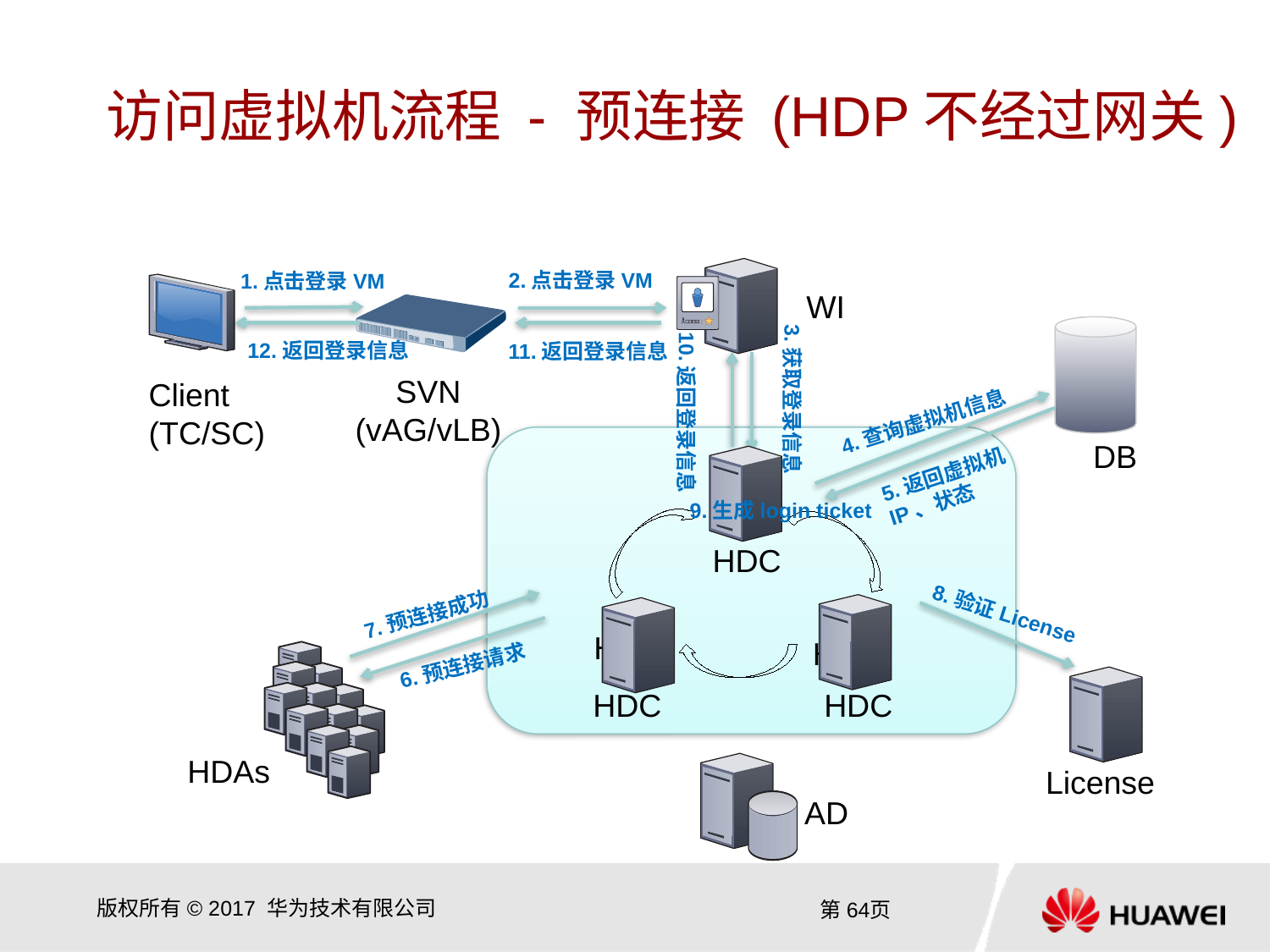

# 访问虚拟机流程 - 预连接 (HDP不经过网关)

2.点击登录VM
1.点击登录VM

WI

12.返回登录信息
11.返回登录信息
SVN
(vAG/vLB)
Client
(TC/SC)
3.获取登录信息
10.返回登录信息
4.查询虚拟机信息

DB

5.返回虚拟机IP、状态
9.生成login ticket

HDC

8.验证License
7.预连接成功

HDC
HDC

6.预连接请求

HDC
HDC

HDAs

License
AD